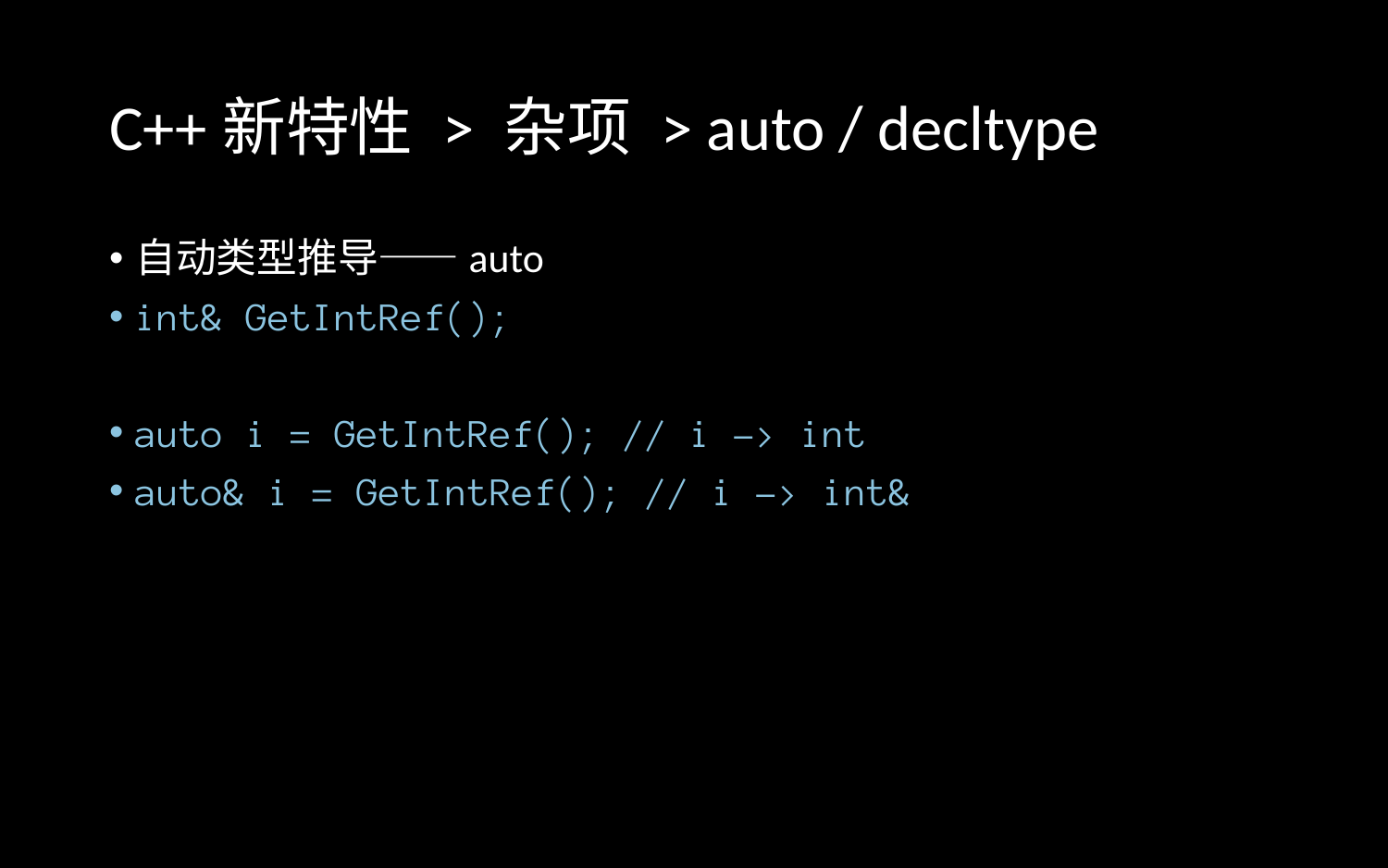

# C++新特性 > 杂项 > auto / decltype
自动类型推导——auto
int& GetIntRef();

auto i = GetIntRef(); // i -> int
auto& i = GetIntRef(); // i -> int&